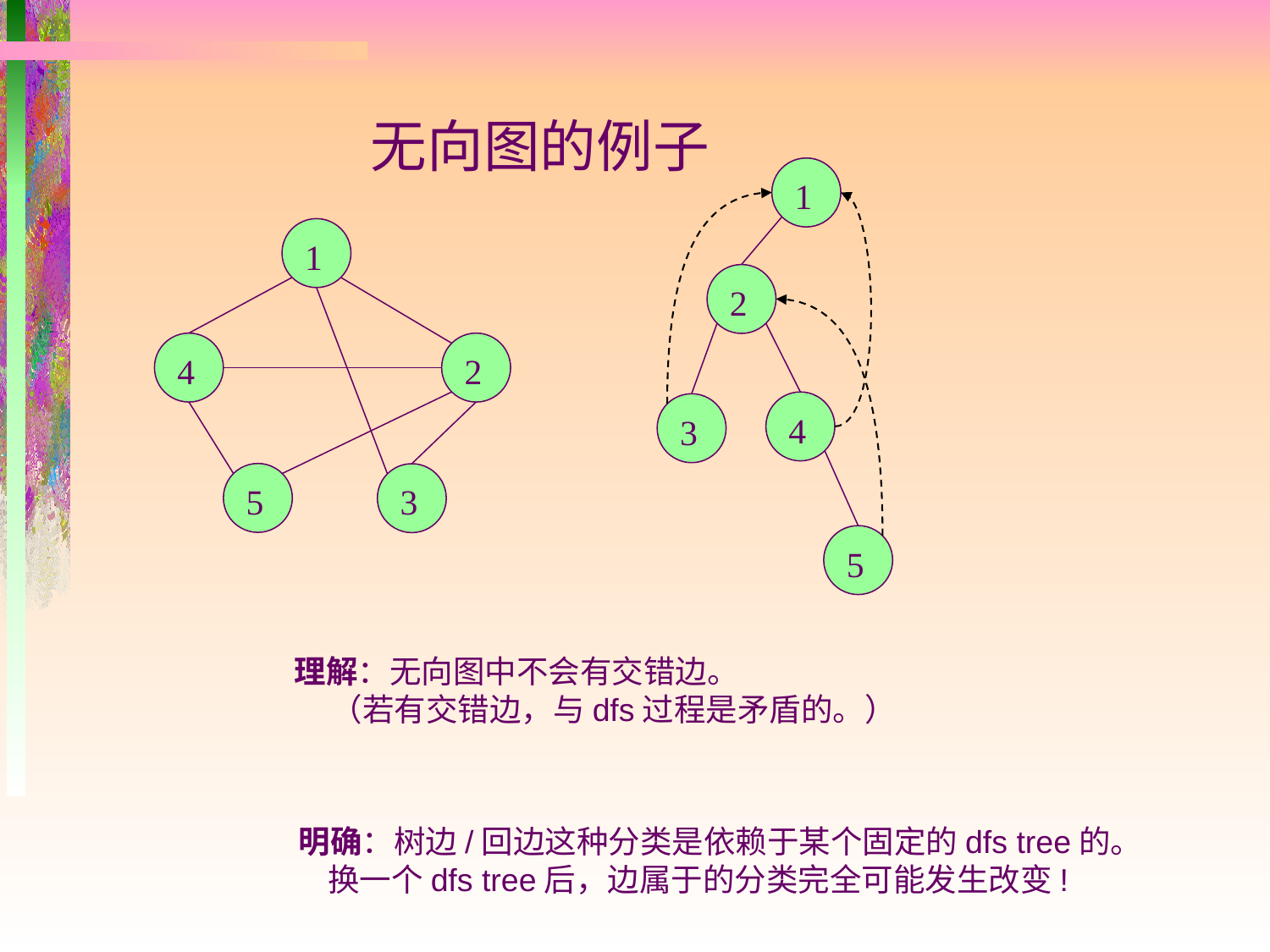

无向图的例子
1
2
4
3
5
1
2
4
5
3
理解：无向图中不会有交错边。
    （若有交错边，与dfs过程是矛盾的。）
明确：树边/回边这种分类是依赖于某个固定的dfs tree的。
   换一个dfs tree后，边属于的分类完全可能发生改变!